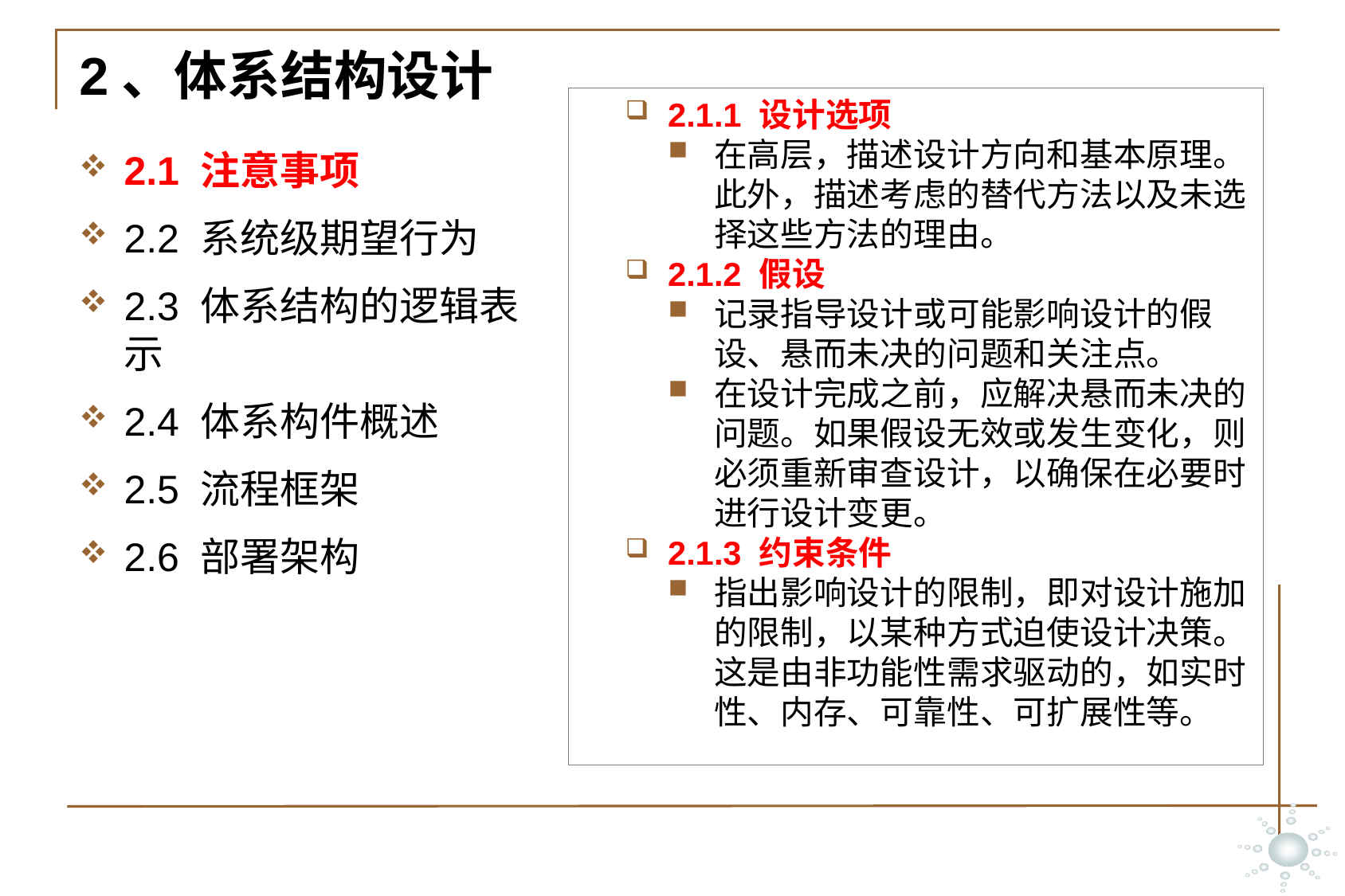

# 2、体系结构设计
2.1.1 设计选项
在高层，描述设计方向和基本原理。此外，描述考虑的替代方法以及未选择这些方法的理由。
2.1.2 假设
记录指导设计或可能影响设计的假设、悬而未决的问题和关注点。
在设计完成之前，应解决悬而未决的问题。如果假设无效或发生变化，则必须重新审查设计，以确保在必要时进行设计变更。
2.1.3 约束条件
指出影响设计的限制，即对设计施加的限制，以某种方式迫使设计决策。这是由非功能性需求驱动的，如实时性、内存、可靠性、可扩展性等。
2.1 注意事项
2.2 系统级期望行为
2.3 体系结构的逻辑表示
2.4 体系构件概述
2.5 流程框架
2.6 部署架构
13